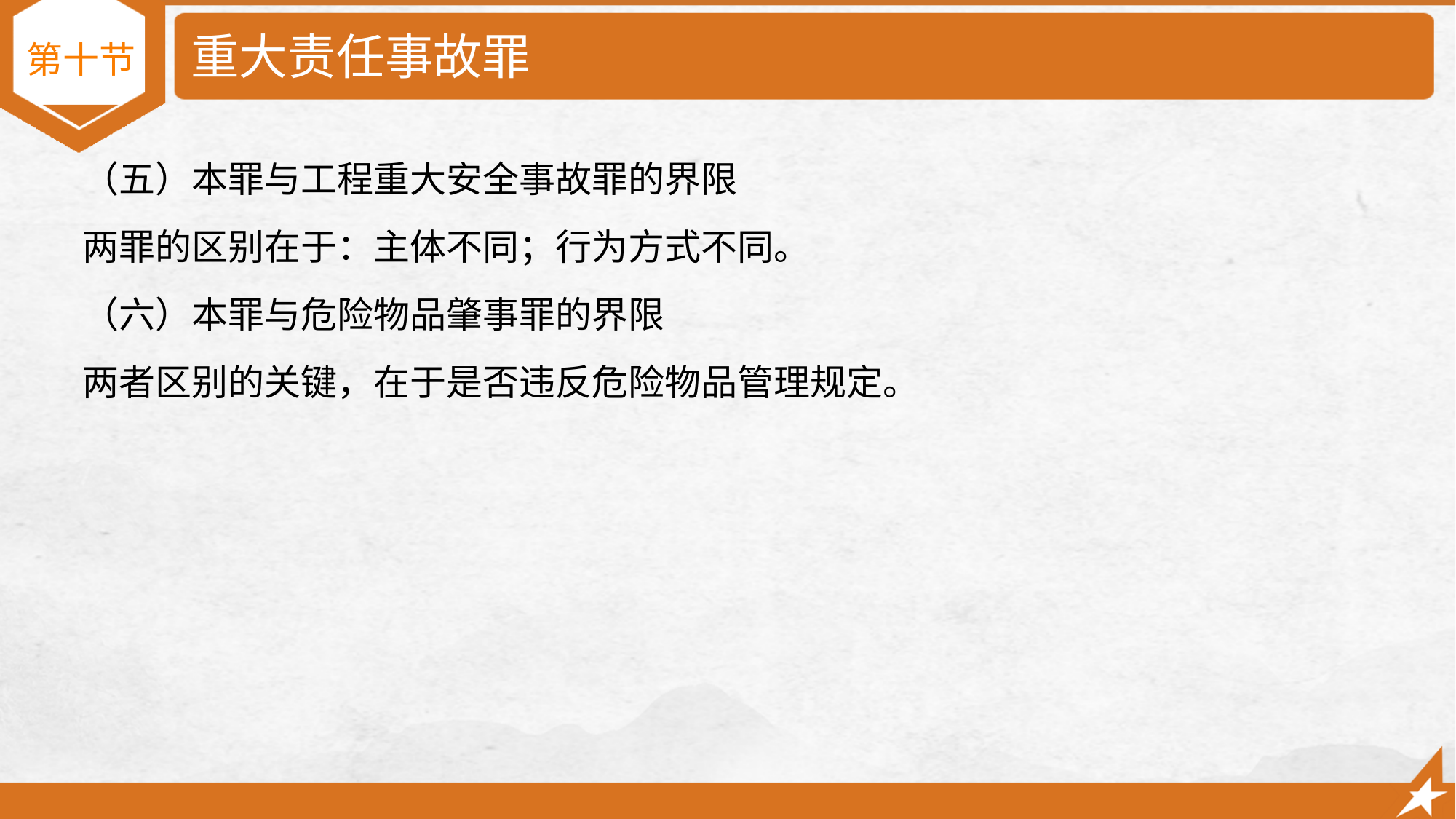

# 重大责任事故罪
第十节
（五）本罪与工程重大安全事故罪的界限
两罪的区别在于：主体不同；行为方式不同。
（六）本罪与危险物品肇事罪的界限
两者区别的关键，在于是否违反危险物品管理规定。